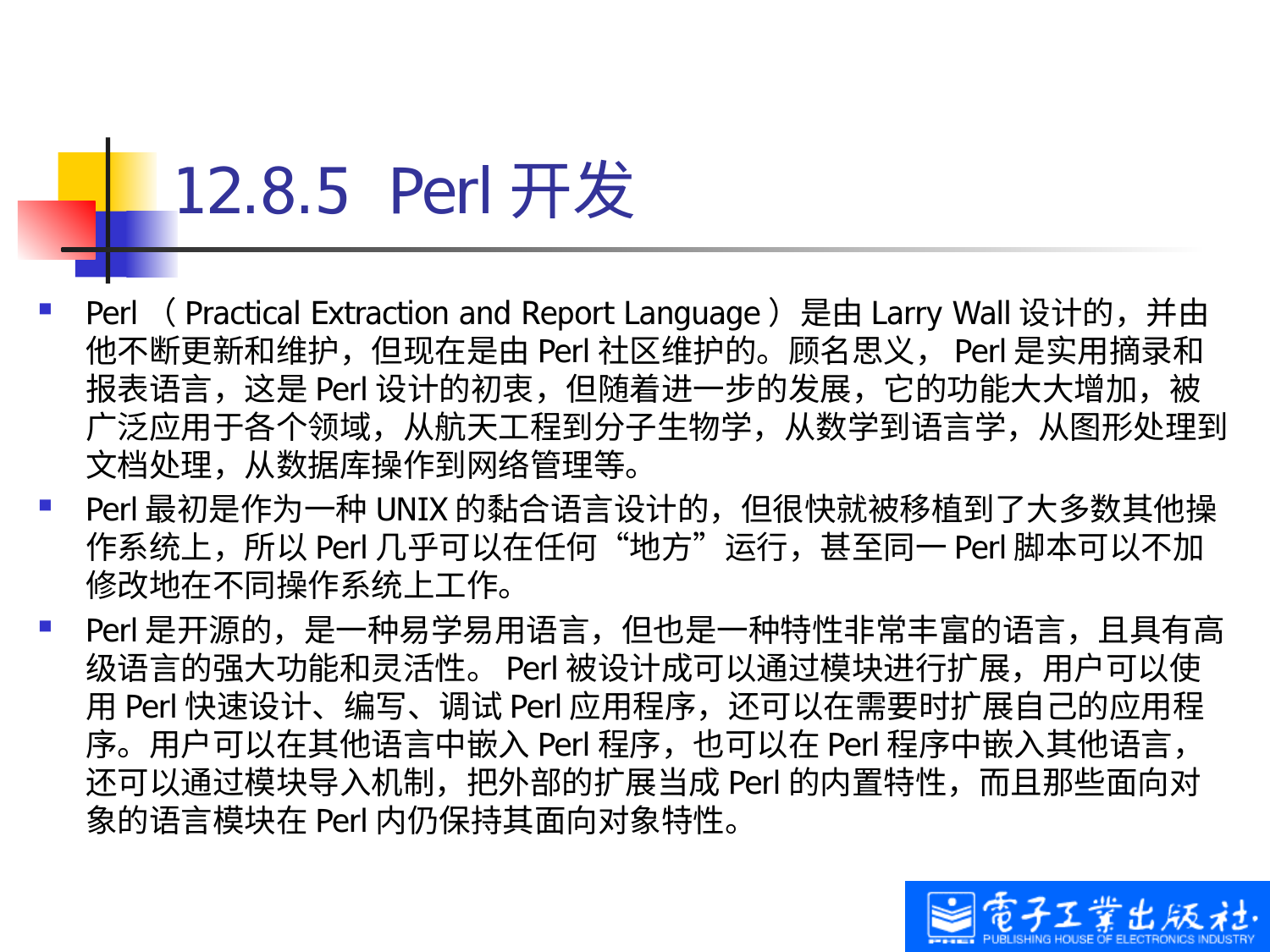

# 12.8.5  Perl开发
Perl（Practical Extraction and Report Language）是由Larry Wall设计的，并由他不断更新和维护，但现在是由Perl社区维护的。顾名思义，Perl是实用摘录和报表语言，这是Perl设计的初衷，但随着进一步的发展，它的功能大大增加，被广泛应用于各个领域，从航天工程到分子生物学，从数学到语言学，从图形处理到文档处理，从数据库操作到网络管理等。
Perl最初是作为一种UNIX的黏合语言设计的，但很快就被移植到了大多数其他操作系统上，所以Perl几乎可以在任何“地方”运行，甚至同一Perl脚本可以不加修改地在不同操作系统上工作。
Perl是开源的，是一种易学易用语言，但也是一种特性非常丰富的语言，且具有高级语言的强大功能和灵活性。Perl被设计成可以通过模块进行扩展，用户可以使用Perl快速设计、编写、调试Perl应用程序，还可以在需要时扩展自己的应用程序。用户可以在其他语言中嵌入Perl程序，也可以在Perl程序中嵌入其他语言，还可以通过模块导入机制，把外部的扩展当成Perl的内置特性，而且那些面向对象的语言模块在Perl内仍保持其面向对象特性。